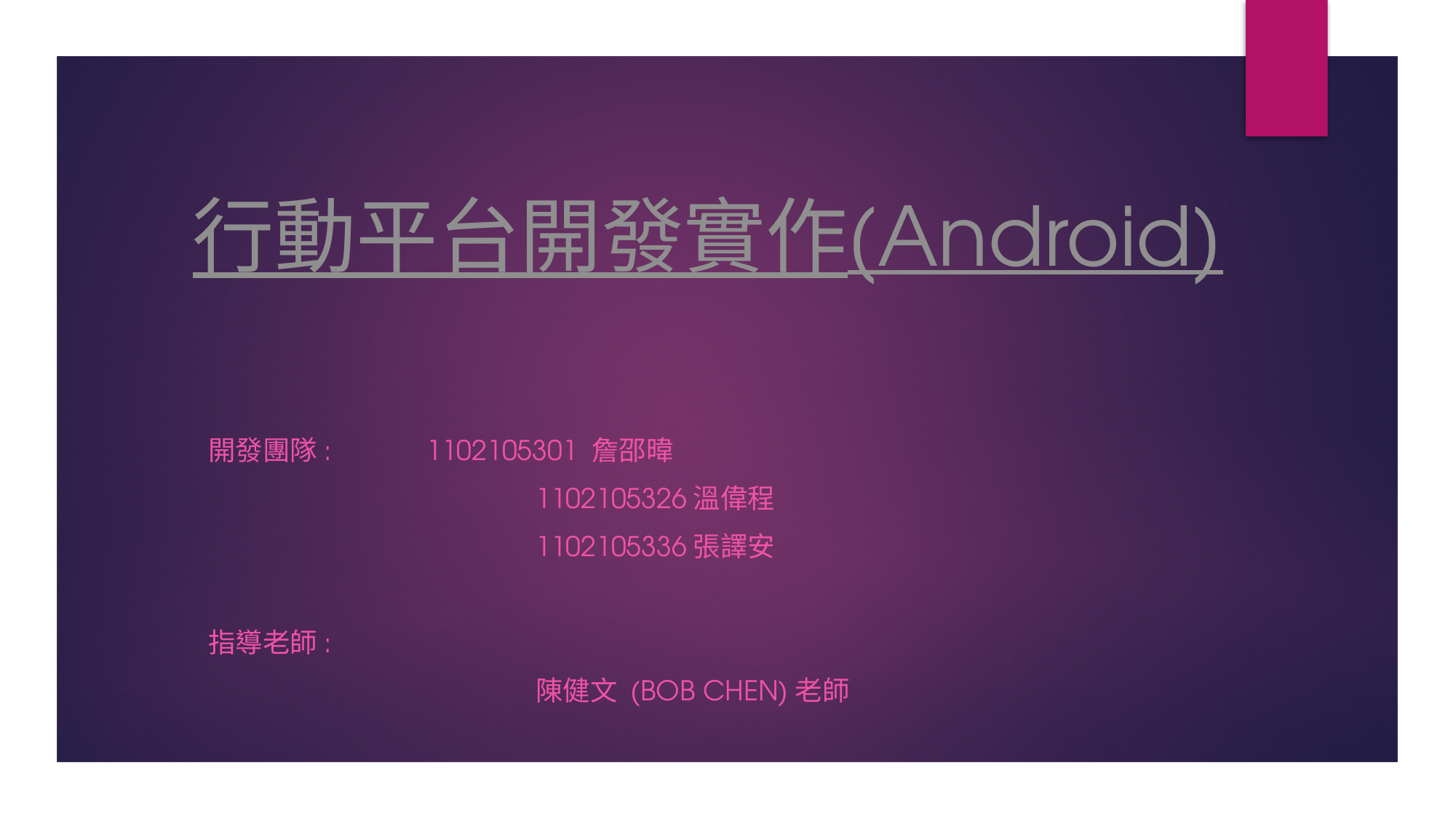

# 行動平台開發實作(Android)
開發團隊:   	1102105301 詹邵暐
			1102105326溫偉程
			1102105336張譯安

指導老師:
			陳健文 (Bob Chen)老師